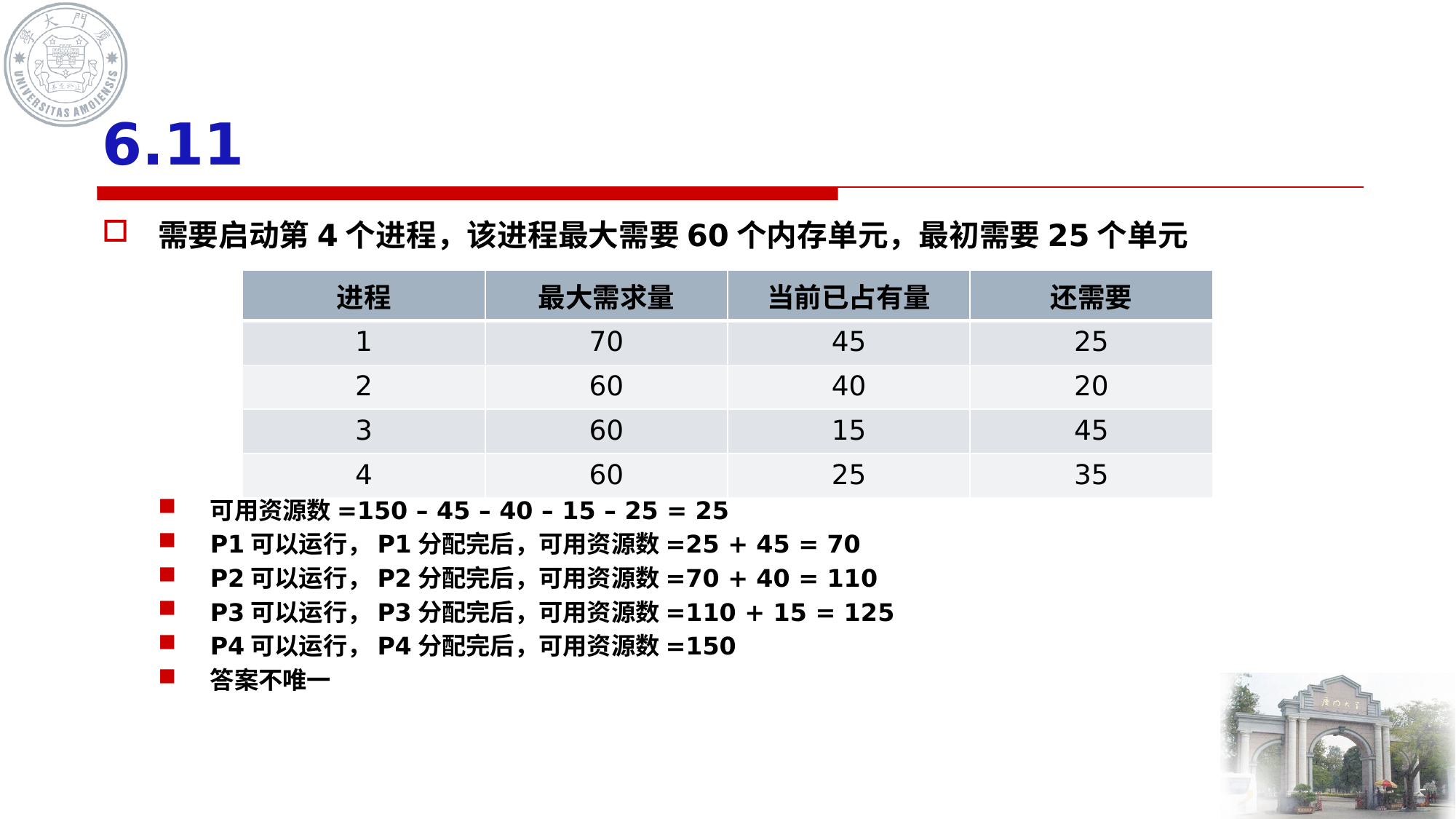

# 6.11
需要启动第4个进程，该进程最大需要60个内存单元，最初需要25个单元

可用资源数=150 – 45 – 40 – 15 – 25 = 25
P1可以运行，P1分配完后，可用资源数=25 + 45 = 70
P2可以运行，P2分配完后，可用资源数=70 + 40 = 110
P3可以运行，P3分配完后，可用资源数=110 + 15 = 125
P4可以运行，P4分配完后，可用资源数=150
答案不唯一

| 进程 | 最大需求量 | 当前已占有量 | 还需要 |
| --- | --- | --- | --- |
| 1 | 70 | 45 | 25 |
| 2 | 60 | 40 | 20 |
| 3 | 60 | 15 | 45 |
| 4 | 60 | 25 | 35 |